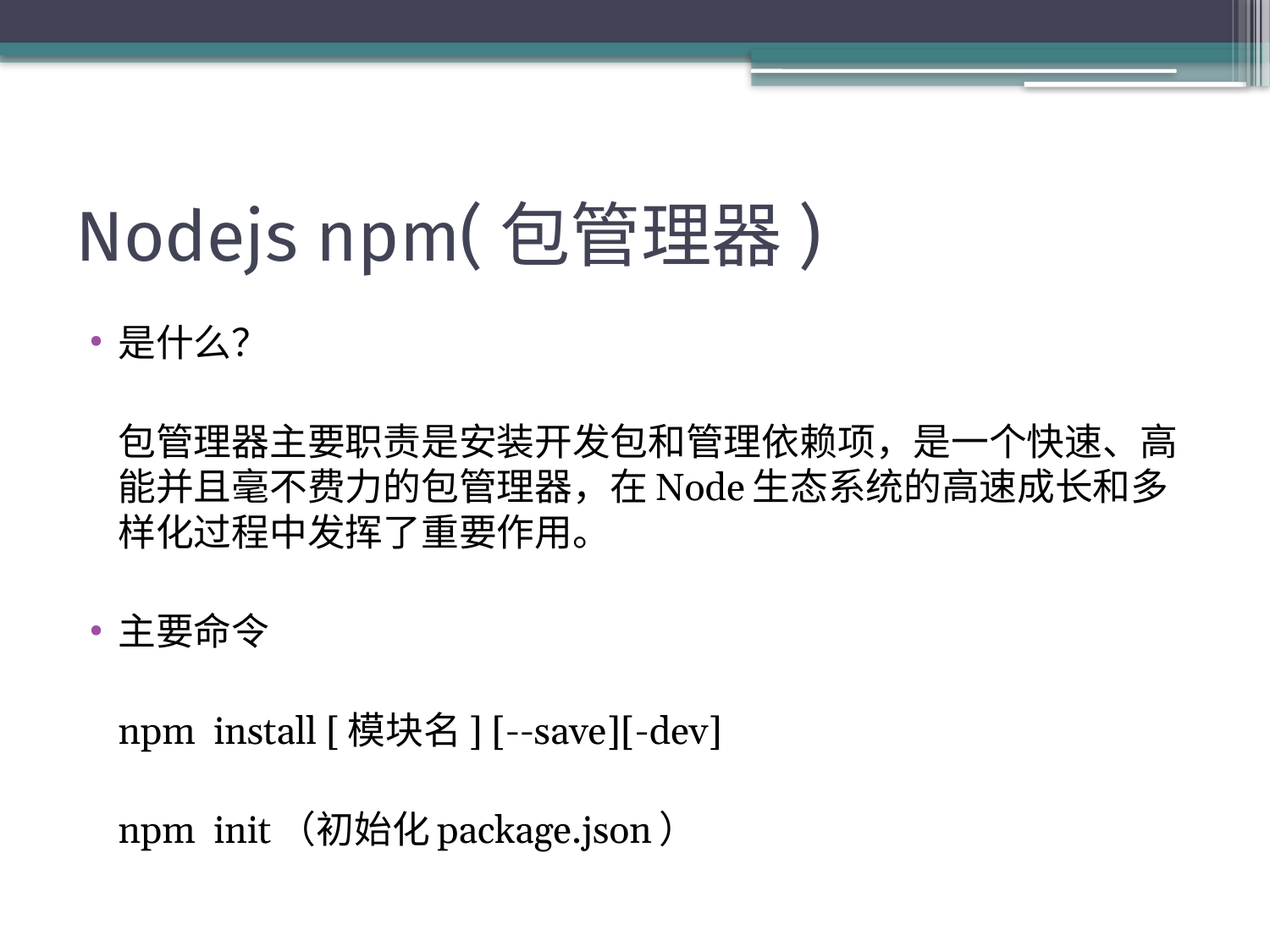

# Nodejs npm(包管理器)
是什么？

	包管理器主要职责是安装开发包和管理依赖项，是一个快速、高能并且毫不费力的包管理器，在Node生态系统的高速成长和多样化过程中发挥了重要作用。

主要命令

	npm  install [模块名] [--save][-dev]

	npm  init（初始化package.json）